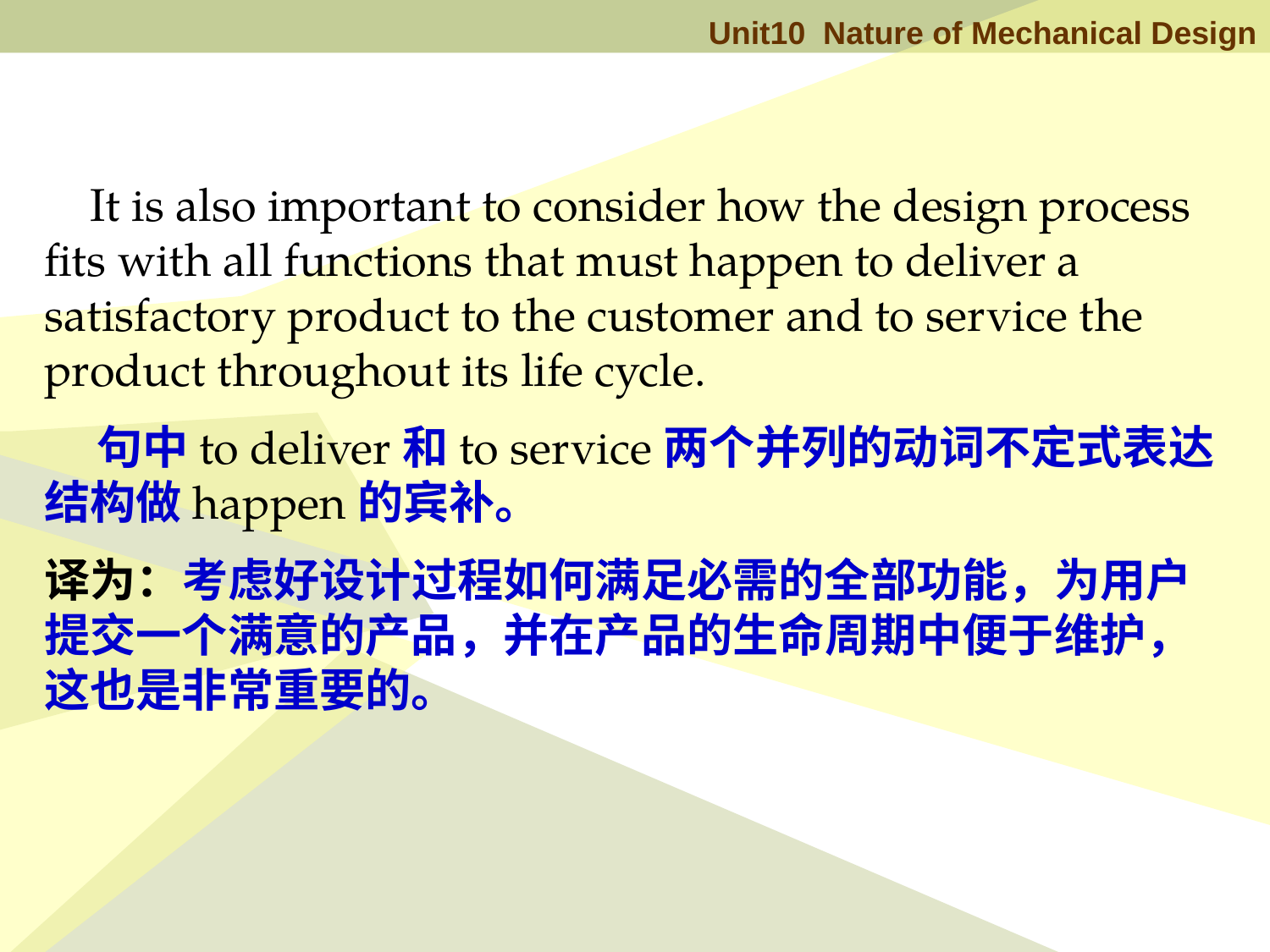

It is also important to consider how the design process fits with all functions that must happen to deliver a satisfactory product to the customer and to service the product throughout its life cycle.
    句中to deliver和to service两个并列的动词不定式表达结构做happen的宾补。
译为：考虑好设计过程如何满足必需的全部功能，为用户提交一个满意的产品，并在产品的生命周期中便于维护，这也是非常重要的。